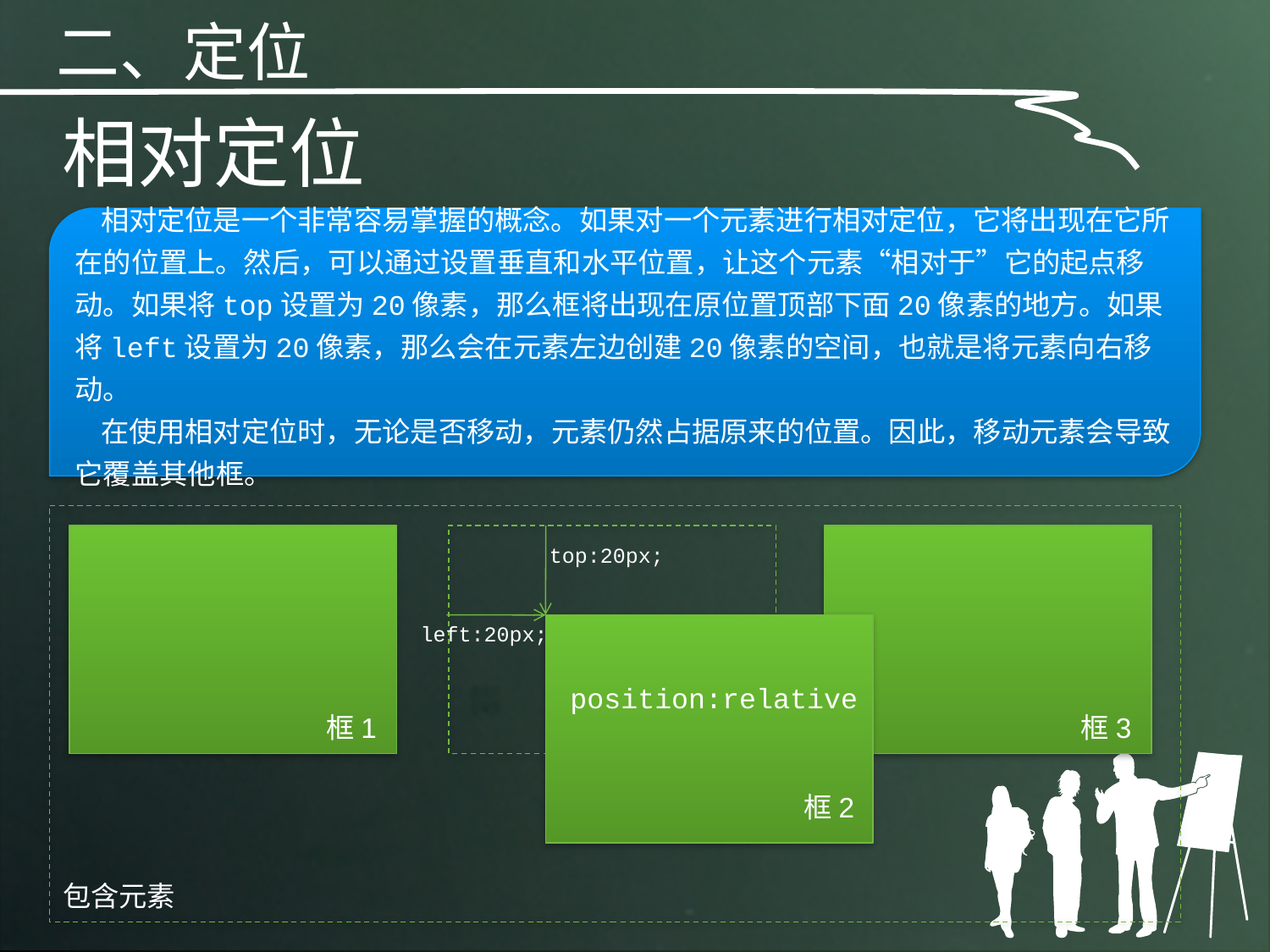

二、定位

相对定位
   相对定位是一个非常容易掌握的概念。如果对一个元素进行相对定位，它将出现在它所在的位置上。然后，可以通过设置垂直和水平位置，让这个元素“相对于”它的起点移动。如果将top设置为20像素，那么框将出现在原位置顶部下面20像素的地方。如果将left设置为20像素，那么会在元素左边创建20像素的空间，也就是将元素向右移动。
   在使用相对定位时，无论是否移动，元素仍然占据原来的位置。因此，移动元素会导致它覆盖其他框。

top:20px;
left:20px;

position:relative
框1
框3
框2
包含元素